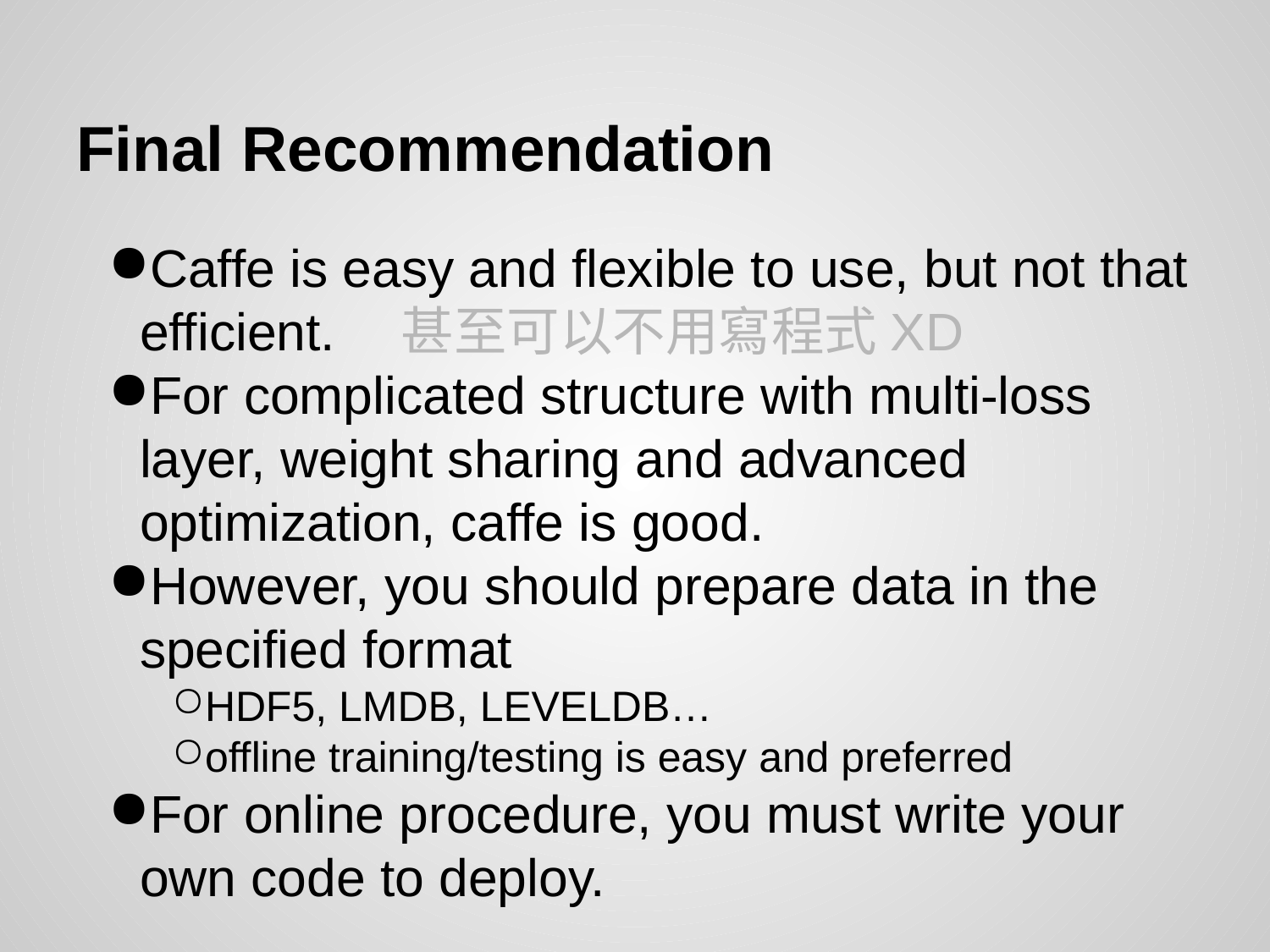

# Final Recommendation
Caffe is easy and flexible to use, but not that efficient.　甚至可以不用寫程式XD
For complicated structure with multi-loss layer, weight sharing and advanced optimization, caffe is good.
However, you should prepare data in the specified format
HDF5, LMDB, LEVELDB…
offline training/testing is easy and preferred
For online procedure, you must write your own code to deploy.